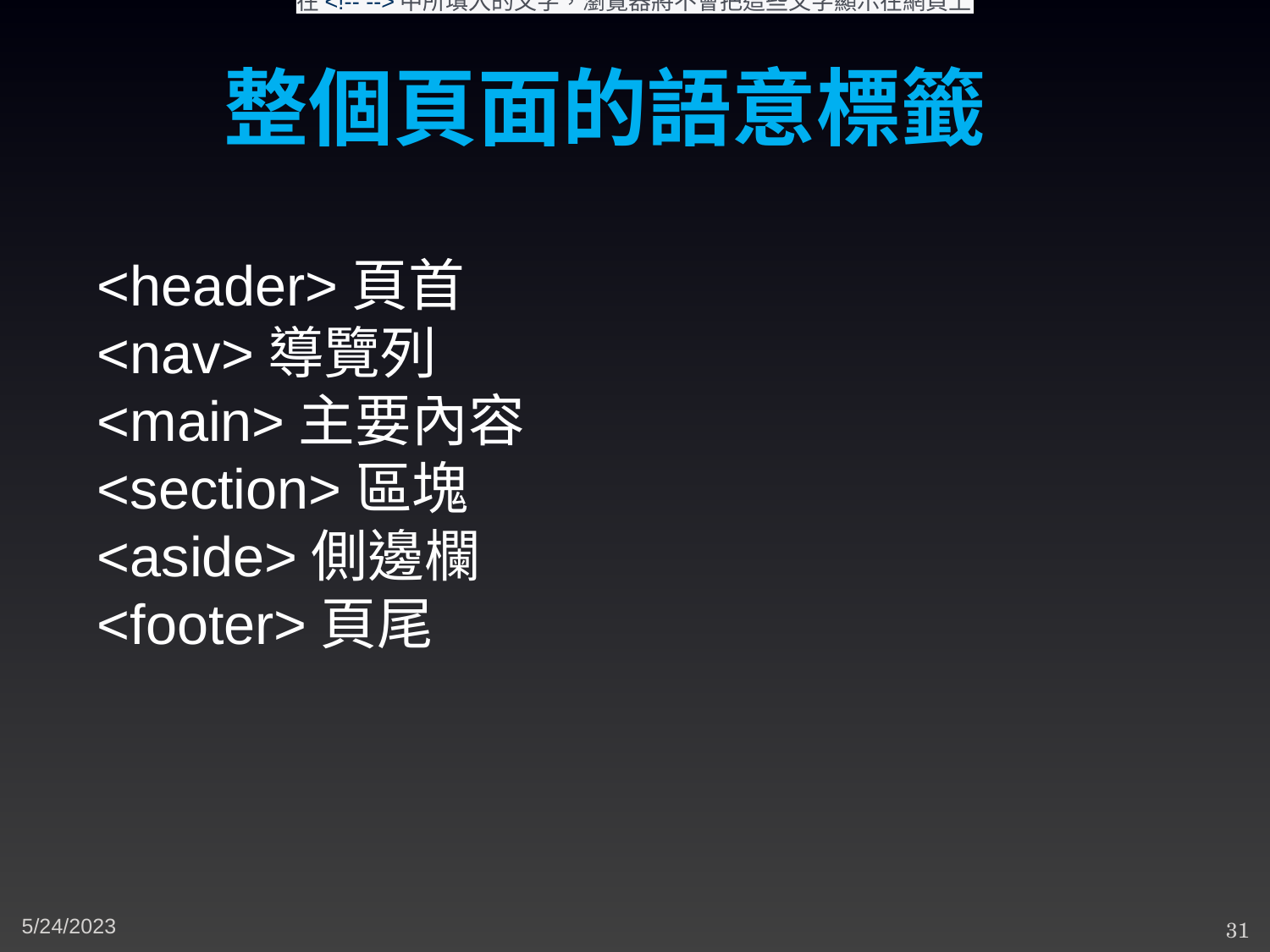

在<!-- -->中所填入的文字，瀏覽器將不會把這些文字顯示在網頁上
整個頁面的語意標籤
<header>頁首
<nav>導覽列
<main>主要內容
<section>區塊
<aside>側邊欄
<footer>頁尾
5/24/2023
31